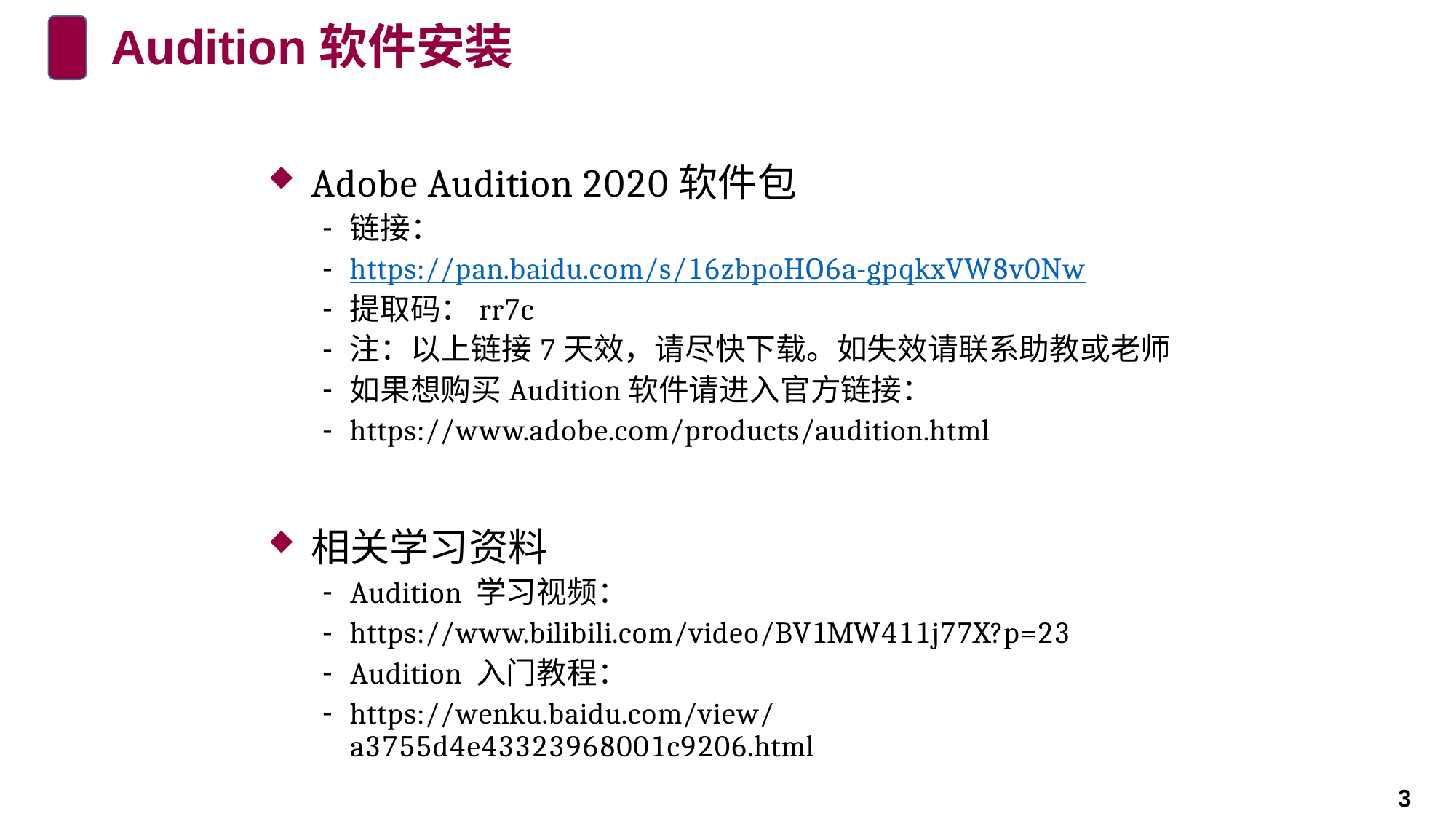

# Audition软件安装
Adobe Audition 2020软件包
链接：
https://pan.baidu.com/s/16zbpoHO6a-gpqkxVW8v0Nw
提取码：rr7c
注：以上链接7天效，请尽快下载。如失效请联系助教或老师
如果想购买Audition软件请进入官方链接：
https://www.adobe.com/products/audition.html

相关学习资料
Audition 学习视频：
https://www.bilibili.com/video/BV1MW411j77X?p=23
Audition 入门教程：
https://wenku.baidu.com/view/a3755d4e43323968001c9206.html
3